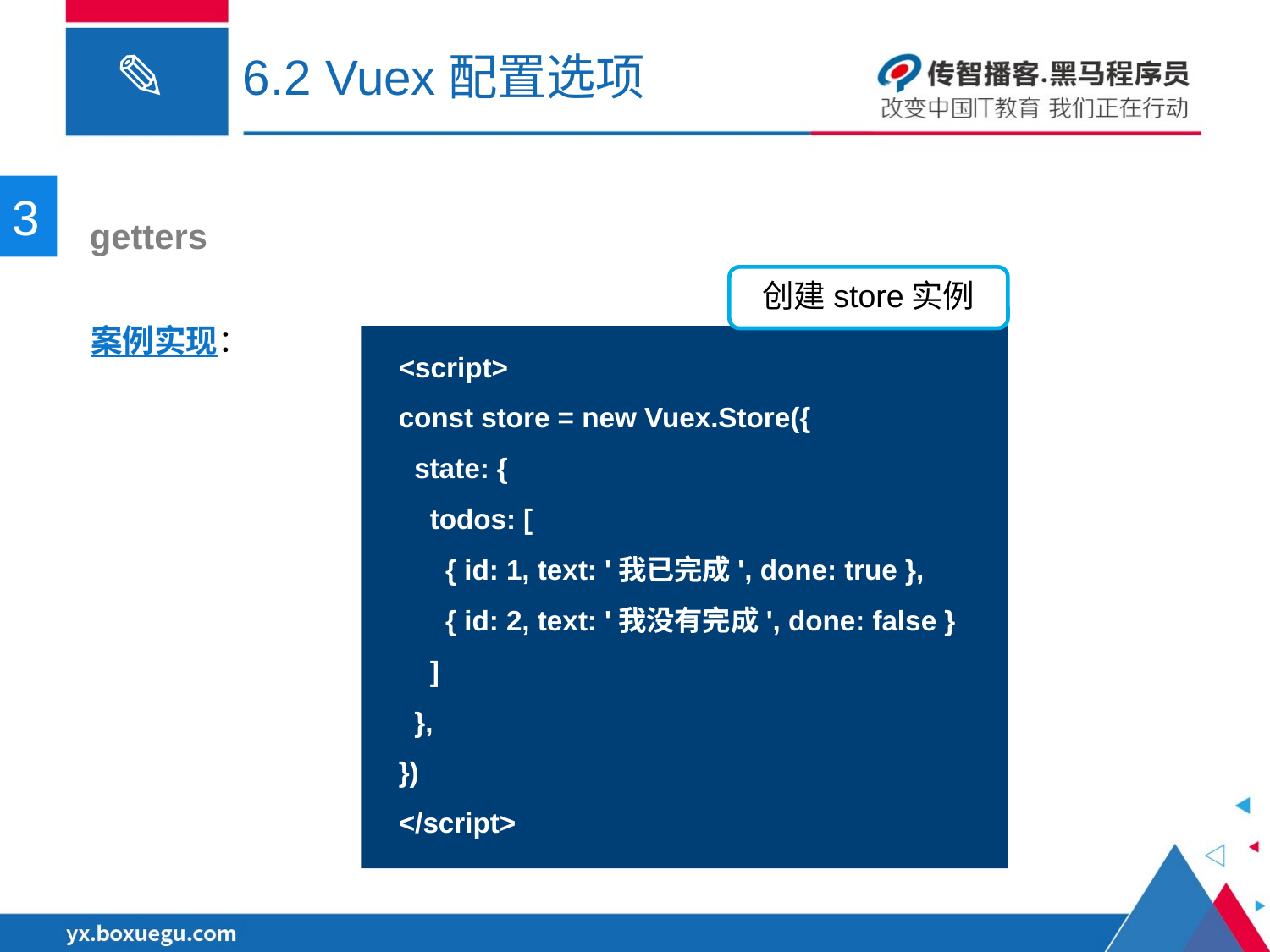

# 6.2 Vuex配置选项

3
  getters
创建store实例
案例实现：

<script>
const store = new Vuex.Store({
  state: {
    todos: [
      { id: 1, text: '我已完成', done: true },
      { id: 2, text: '我没有完成', done: false }
    ]
  },
})
</script>